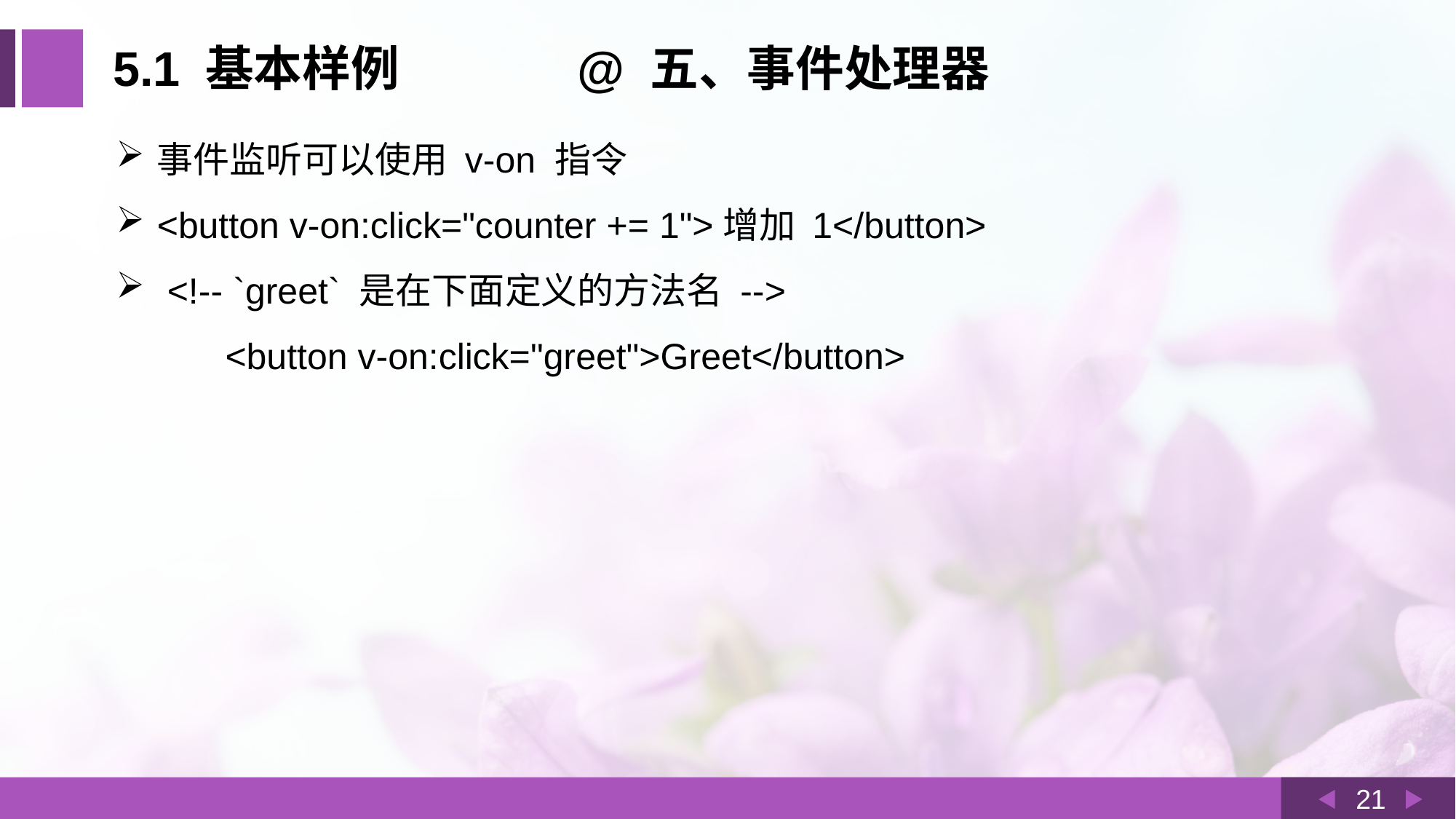

5.1 基本样例               @ 五、事件处理器
事件监听可以使用 v-on 指令
<button v-on:click="counter += 1">增加 1</button>
 <!-- `greet` 是在下面定义的方法名 -->
	<button v-on:click="greet">Greet</button>